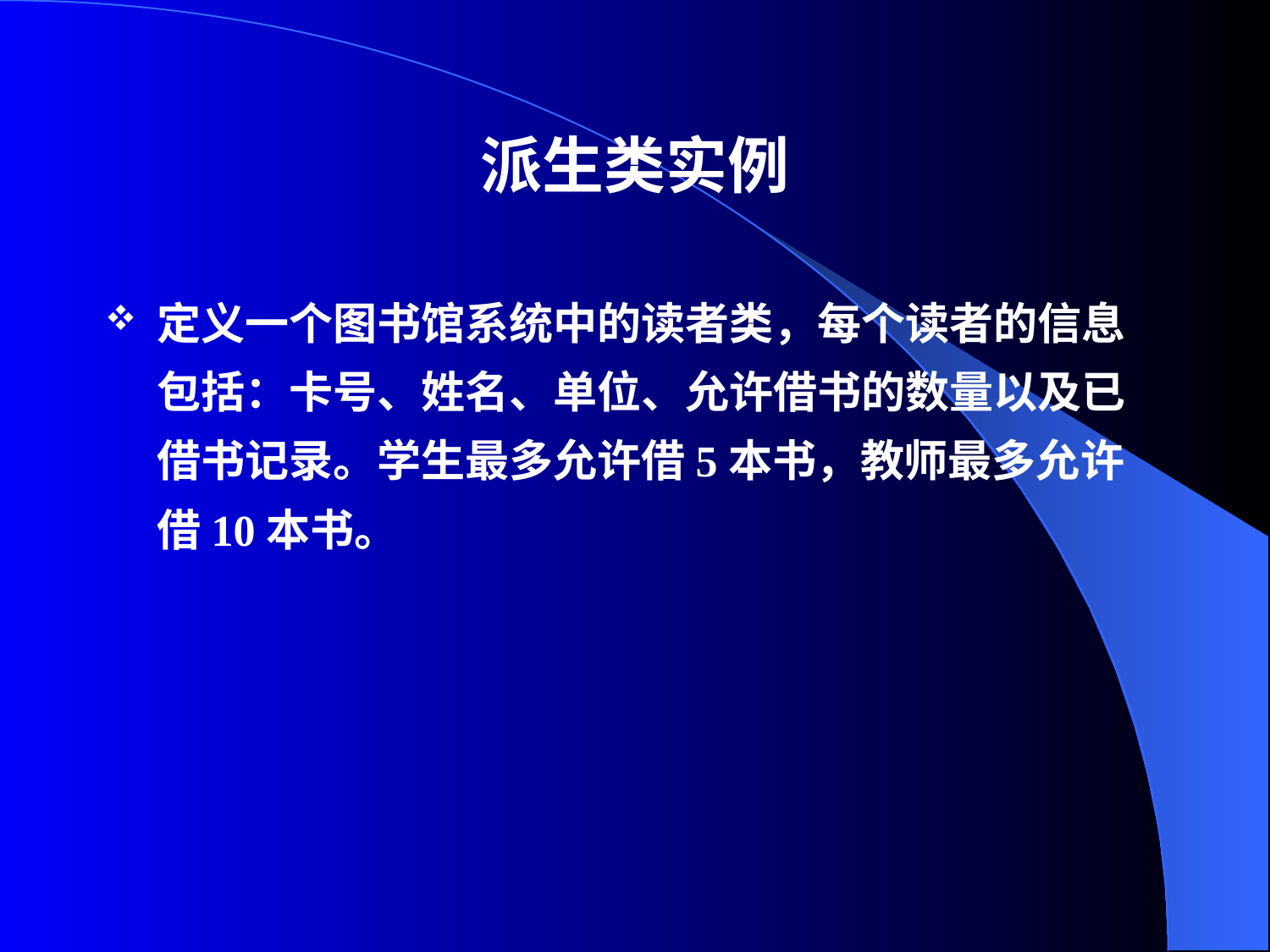

# 派生类实例
定义一个图书馆系统中的读者类，每个读者的信息包括：卡号、姓名、单位、允许借书的数量以及已借书记录。学生最多允许借5本书，教师最多允许借10本书。